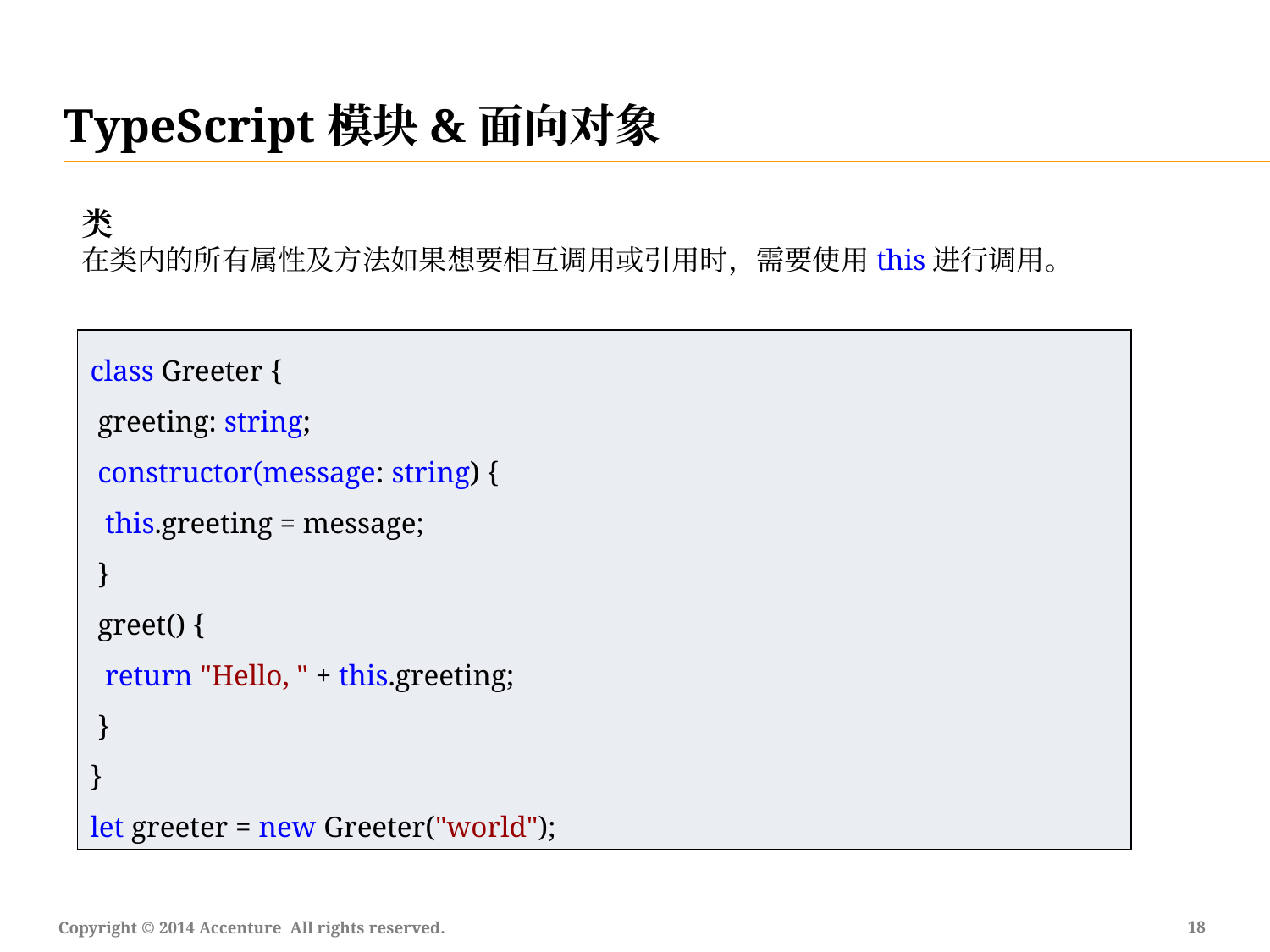

TypeScript模块&面向对象
类
在类内的所有属性及方法如果想要相互调用或引用时，需要使用this进行调用。

class Greeter {
 greeting: string;
 constructor(message: string) {
  this.greeting = message;
 }
 greet() {
  return "Hello, " + this.greeting;
 }
}
let greeter = new Greeter("world");
18
Copyright © 2014 Accenture  All rights reserved.